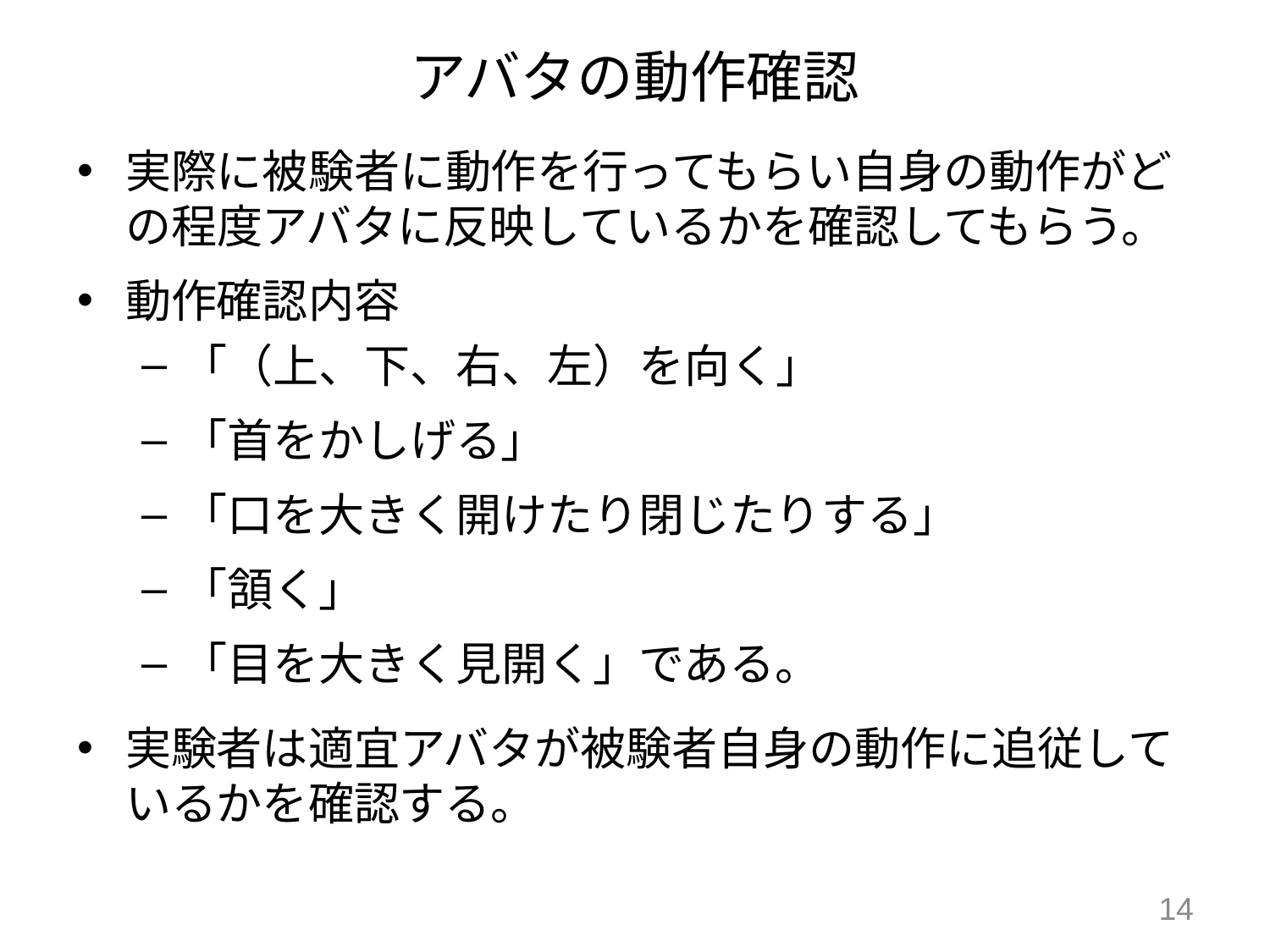

# アバタの動作確認
実際に被験者に動作を行ってもらい自身の動作がどの程度アバタに反映しているかを確認してもらう。
動作確認内容
「（上、下、右、左）を向く」
「首をかしげる」
「口を大きく開けたり閉じたりする」
「頷く」
「目を大きく見開く」である。
実験者は適宜アバタが被験者自身の動作に追従しているかを確認する。
14